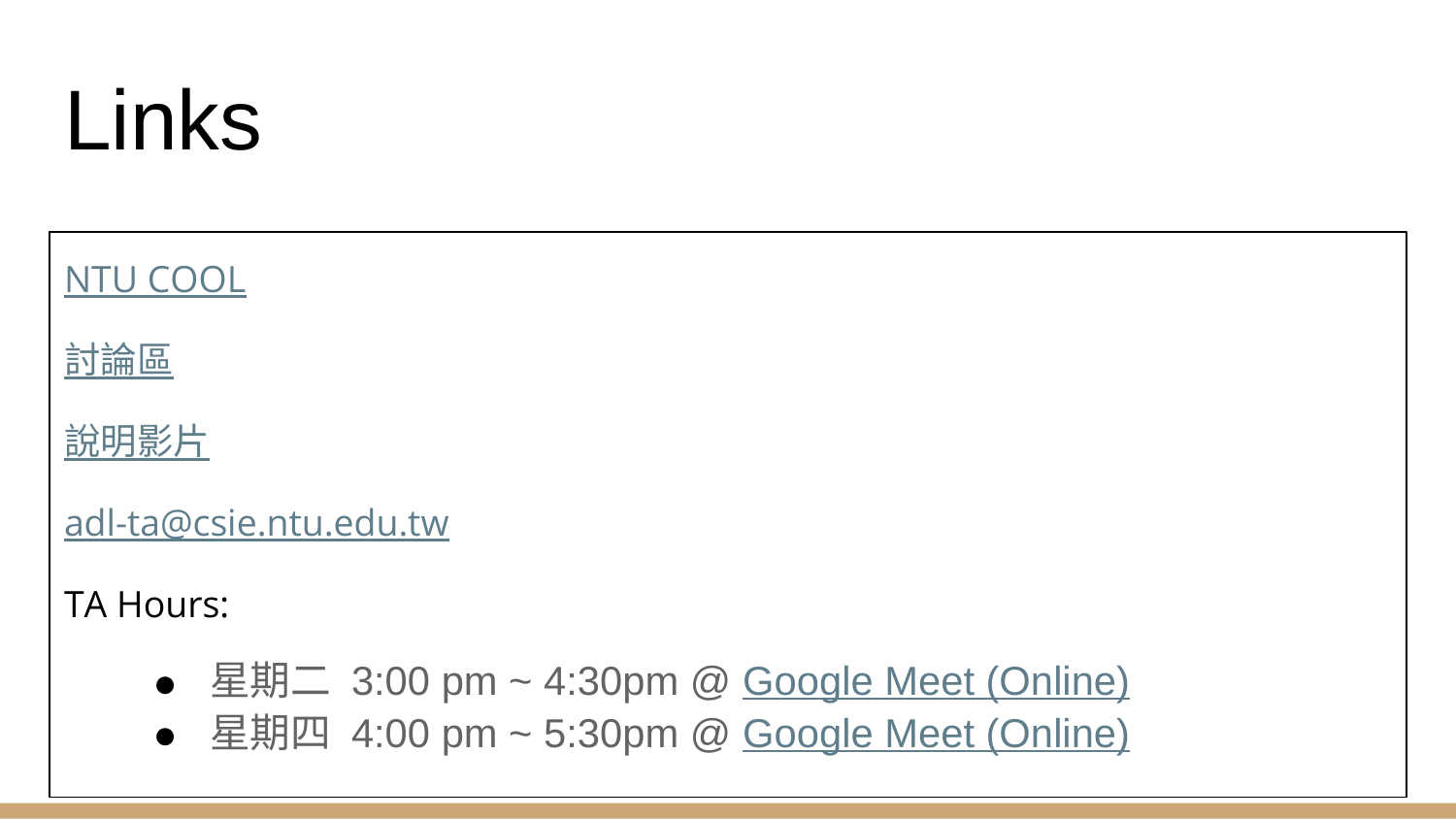

# Links
NTU COOL
討論區
說明影片
adl-ta@csie.ntu.edu.tw
TA Hours:
星期二 3:00 pm ~ 4:30pm @ Google Meet (Online)
星期四 4:00 pm ~ 5:30pm @ Google Meet (Online)